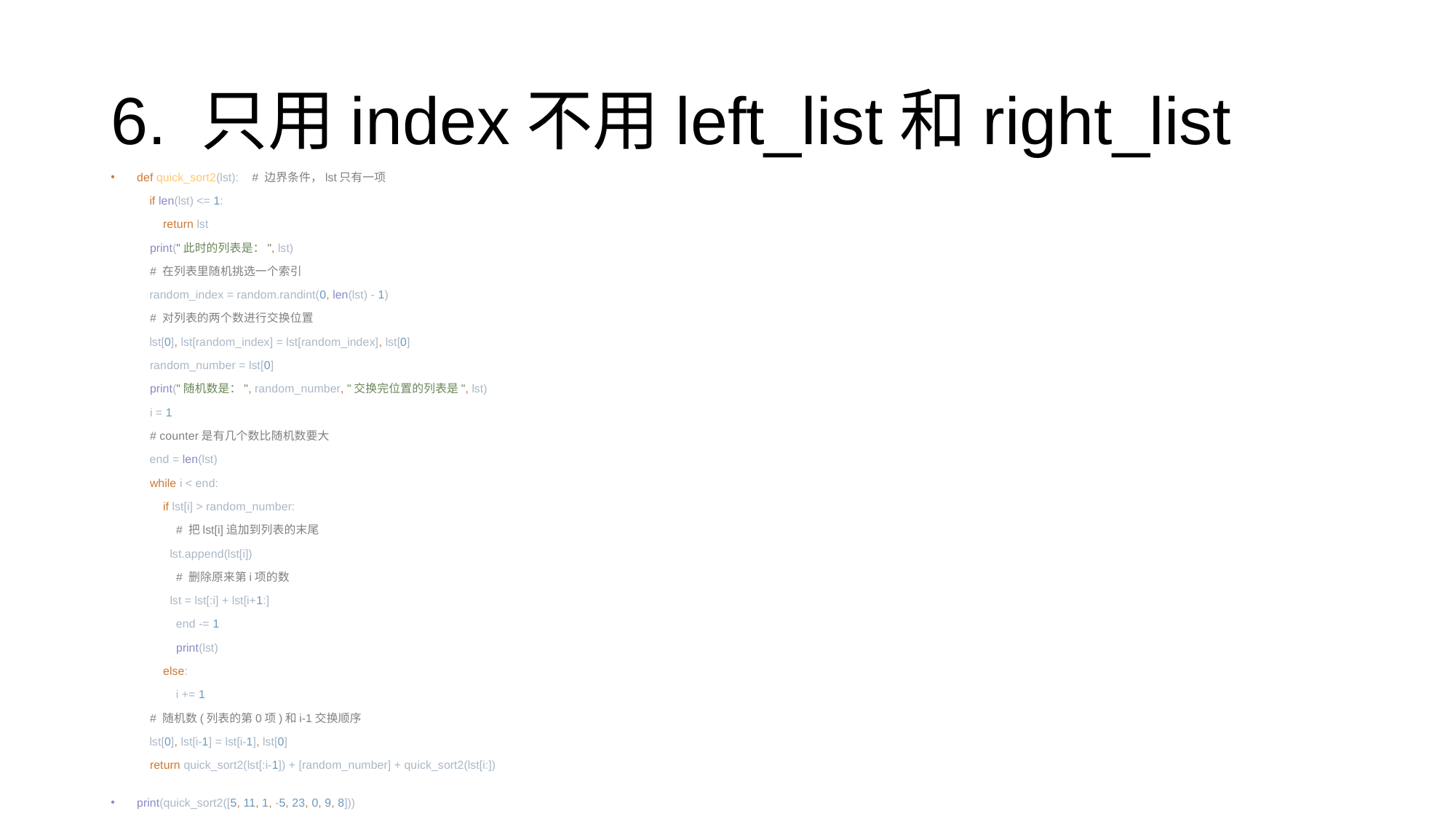

# 6. 只用index不用left_list和right_list
def quick_sort2(lst):    # 边界条件，lst只有一项
    if len(lst) <= 1:
        return lst
    print("此时的列表是：", lst)
    # 在列表里随机挑选一个索引
    random_index = random.randint(0, len(lst) - 1)
    # 对列表的两个数进行交换位置
    lst[0], lst[random_index] = lst[random_index], lst[0]
    random_number = lst[0]
    print("随机数是：", random_number, "交换完位置的列表是", lst)
    i = 1
    # counter是有几个数比随机数要大
    end = len(lst)
    while i < end:
        if lst[i] > random_number:
            # 把lst[i]追加到列表的末尾
            lst.append(lst[i])
            # 删除原来第i项的数
            lst = lst[:i] + lst[i+1:]
            end -= 1
            print(lst)
        else:
            i += 1
    # 随机数(列表的第0项)和i-1交换顺序
    lst[0], lst[i-1] = lst[i-1], lst[0]
    return quick_sort2(lst[:i-1]) + [random_number] + quick_sort2(lst[i:])
print(quick_sort2([5, 11, 1, -5, 23, 0, 9, 8]))